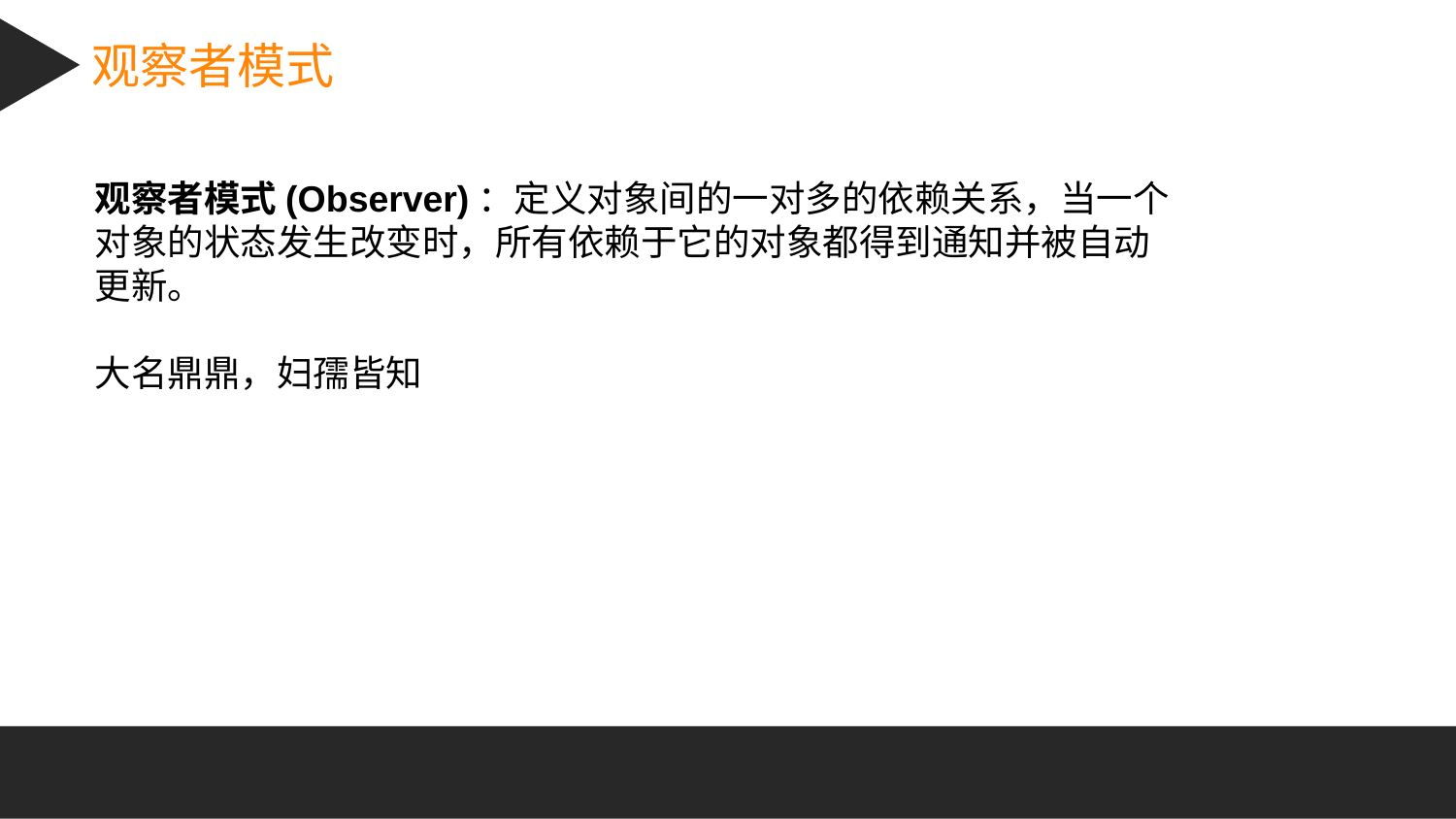

观察者模式
观察者模式(Observer)：定义对象间的一对多的依赖关系，当一个对象的状态发生改变时，所有依赖于它的对象都得到通知并被自动更新。

大名鼎鼎，妇孺皆知